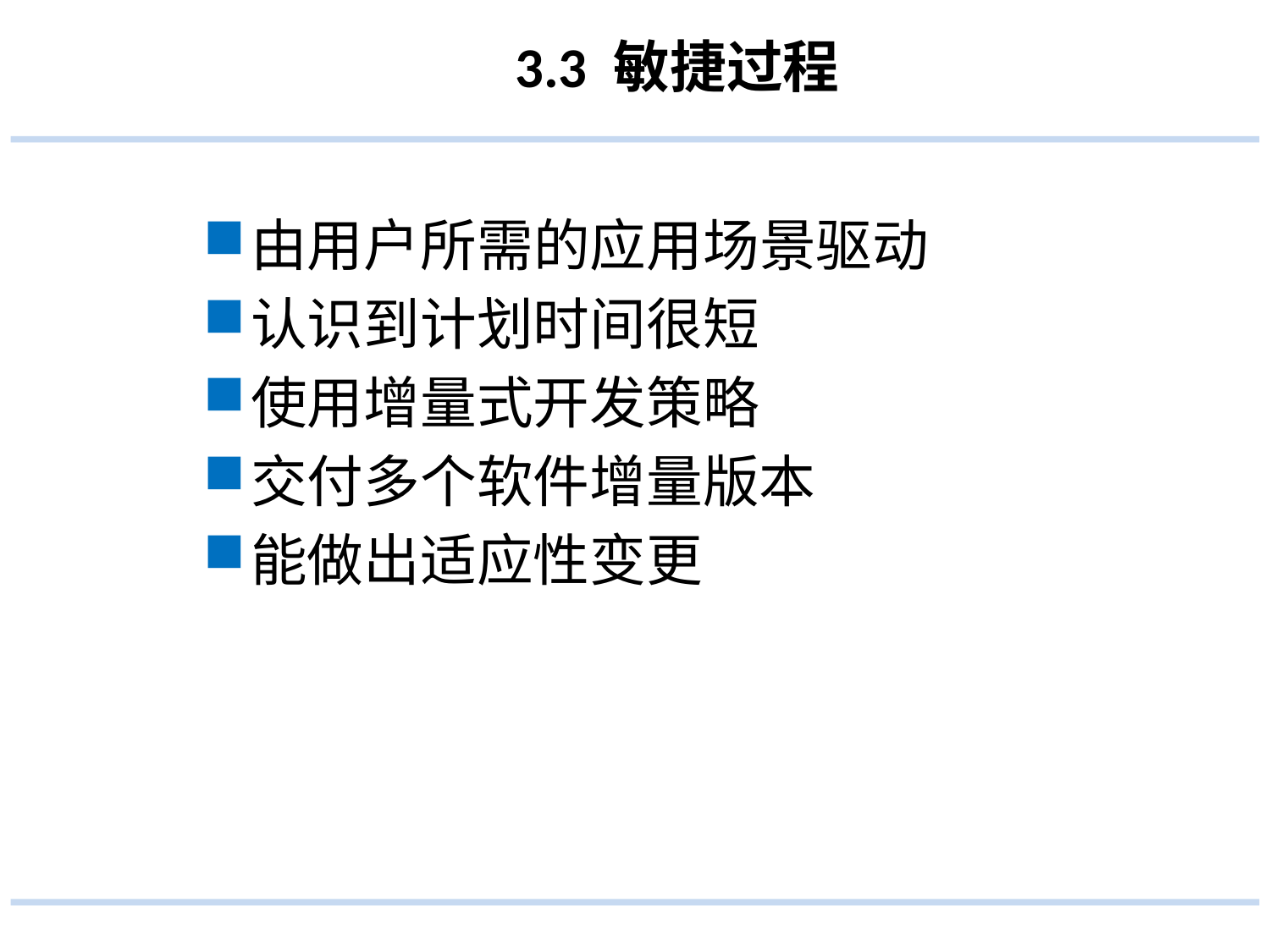

# 3.3 敏捷过程
由用户所需的应用场景驱动
认识到计划时间很短
使用增量式开发策略
交付多个软件增量版本
能做出适应性变更

10